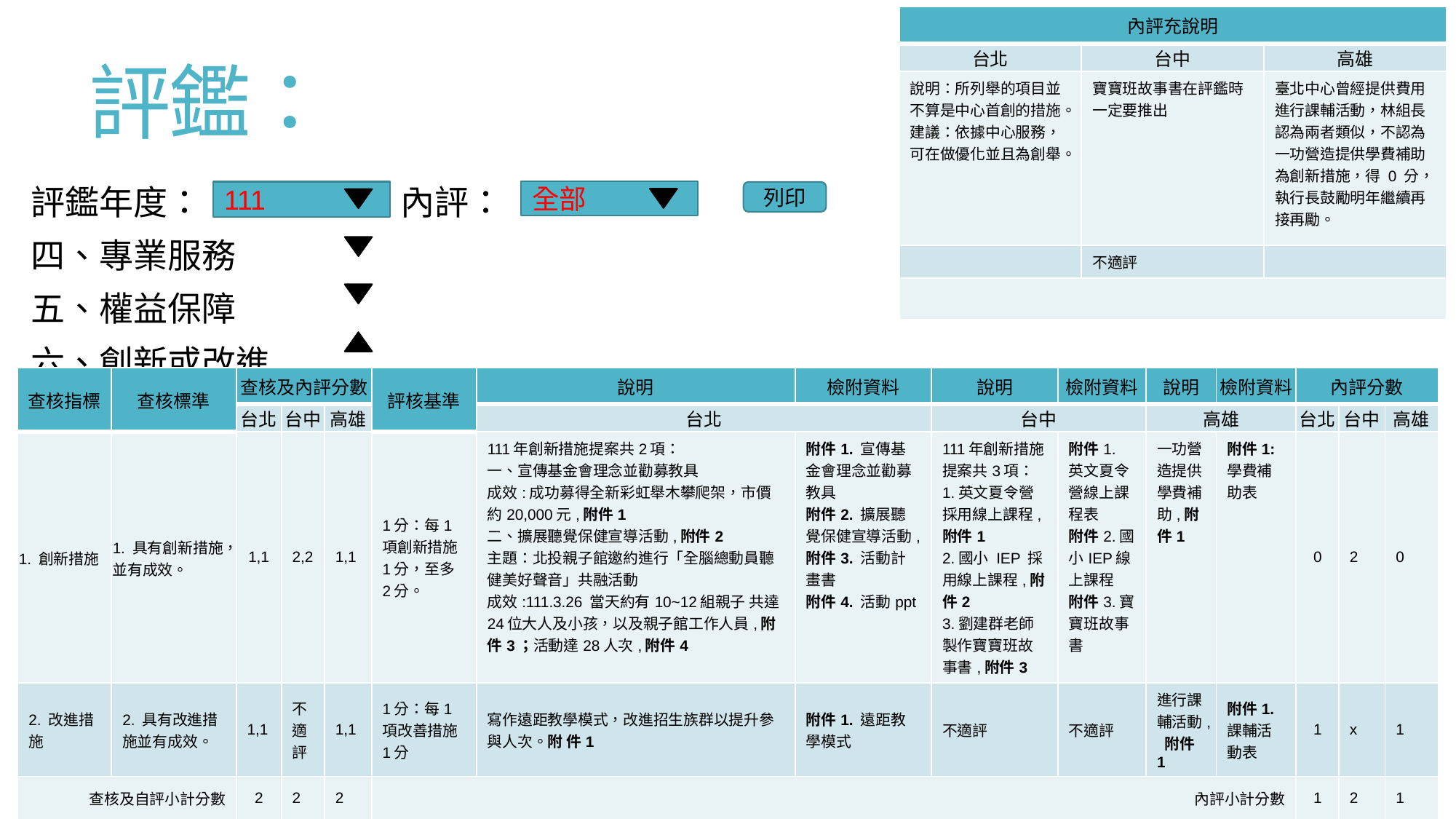

| 內評充說明 |  |  |
| --- | --- | --- |
| 台北 | 台中 | 高雄 |
| 說明：所列舉的項目並不算是中心首創的措施。 建議：依據中心服務，可在做優化並且為創舉。 | 寶寶班故事書在評鑑時一定要推出 | 臺北中心曾經提供費用進行課輔活動，林組長認為兩者類似，不認為一功營造提供學費補助為創新措施，得 0 分，執行長鼓勵明年繼續再接再勵。 |
|  | 不適評 |  |
|  |  |  |
# 評鑑：
全部

111

評鑑年度：                          內評：
四、專業服務
五、權益保障
六、創新或改進

查核分數合計： 100 / 102 / 100   自評總分：100 / 102 / 100    內評總分：78.5 / 87 / 77

列印

| 查核指標 | 查核標準 | 查核及內評分數 |  |  | 評核基準 | 說明 | 檢附資料 | 說明 | 檢附資料 | 說明 | 檢附資料 | 內評分數 |  |  |
| --- | --- | --- | --- | --- | --- | --- | --- | --- | --- | --- | --- | --- | --- | --- |
|  |  | 台北 | 台中 | 高雄 |  | 台北 |  | 台中 |  | 高雄 |  | 台北 | 台中 | 高雄 |
| 1. 創新措施 | 1. 具有創新措施，並有成效。 | 1,1 | 2,2 | 1,1 | 1分：每1項創新措施1分，至多2分。 | 111年創新措施提案共2項： 一、宣傳基金會理念並勸募教具 成效:成功募得全新彩虹舉木攀爬架，市價約20,000元,附件1 二、擴展聽覺保健宣導活動,附件2 主題：北投親子館邀約進行「全腦總動員聽健美好聲音」共融活動 成效:111.3.26 當天約有10~12組親子 共達24位大人及小孩，以及親子館工作人員,附件3；活動達28人次,附件4 | 附件1. 宣傳基金會理念並勸募教具 附件2. 擴展聽覺保健宣導活動, 附件3. 活動計畫書 附件4. 活動ppt | 111年創新措施提案共3項： 1.英文夏令營採用線上課程,附件1 2.國小 IEP 採用線上課程,附件2 3.劉建群老師製作寶寶班故事書,附件3 | 附件1. 英文夏令營線上課程表 附件2.國小IEP線上課程 附件3.寶寶班故事書 | 一功營造提供學費補助,附件1 | 附件1:學費補助表 | 0 | 2 | 0 |
| 2. 改進措施 | 2. 具有改進措施並有成效。 | 1,1 | 不適評 | 1,1 | 1分：每1項改善措施1分 | 寫作遠距教學模式，改進招生族群以提升參與人次。附 件1 | 附件1. 遠距教學模式 | 不適評 | 不適評 | 進行課輔活動, 附件1 | 附件1.課輔活動表 | 1 | x | 1 |
| 查核及自評小計分數 |  | 2 | 2 | 2 | 內評小計分數 |  |  |  |  |  |  | 1 | 2 | 1 |